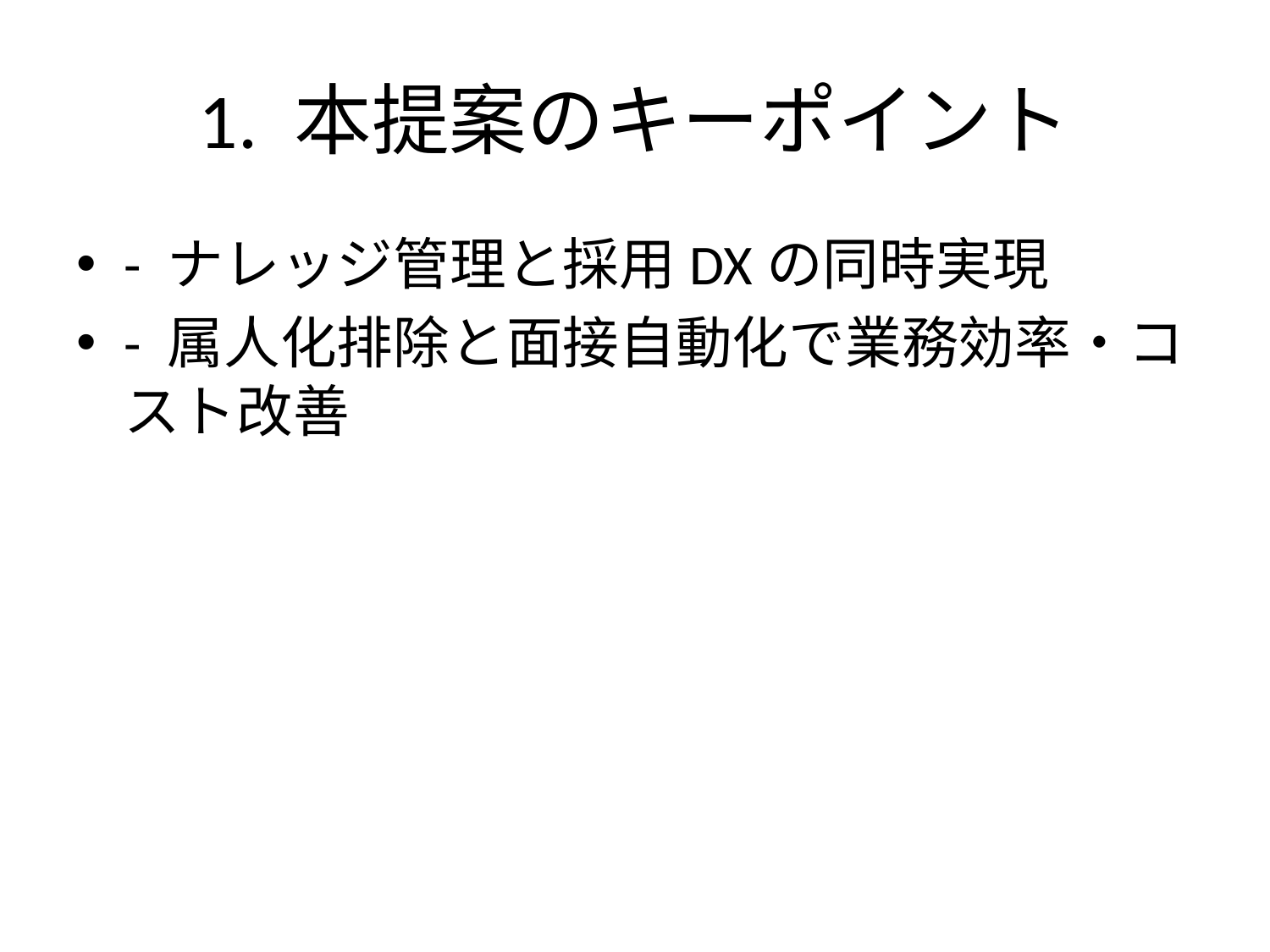

# 1. 本提案のキーポイント
- ナレッジ管理と採用DXの同時実現
- 属人化排除と面接自動化で業務効率・コスト改善